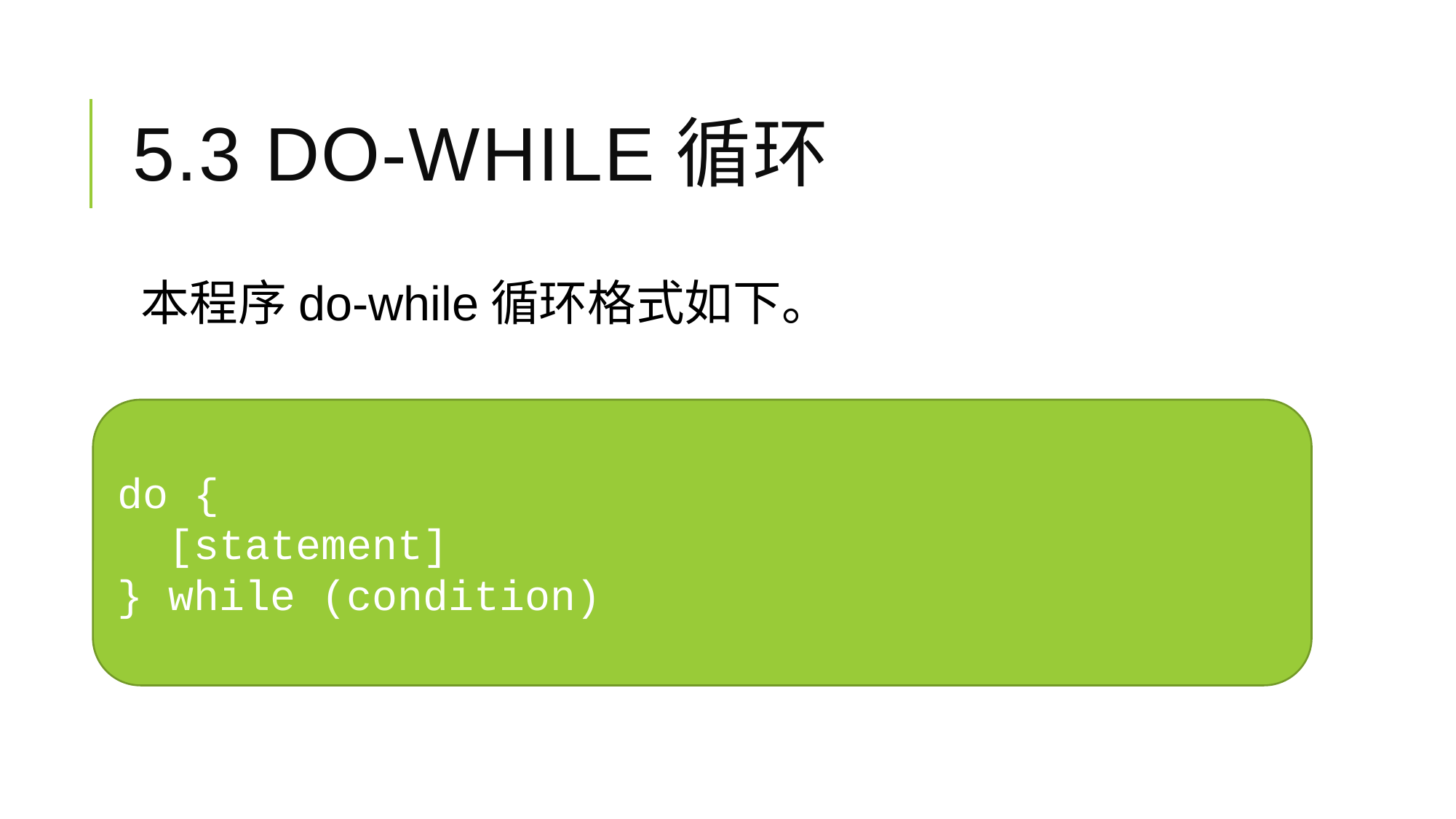

# 5.3 DO-while循环
本程序do-while循环格式如下。

do {
  [statement]
} while (condition)